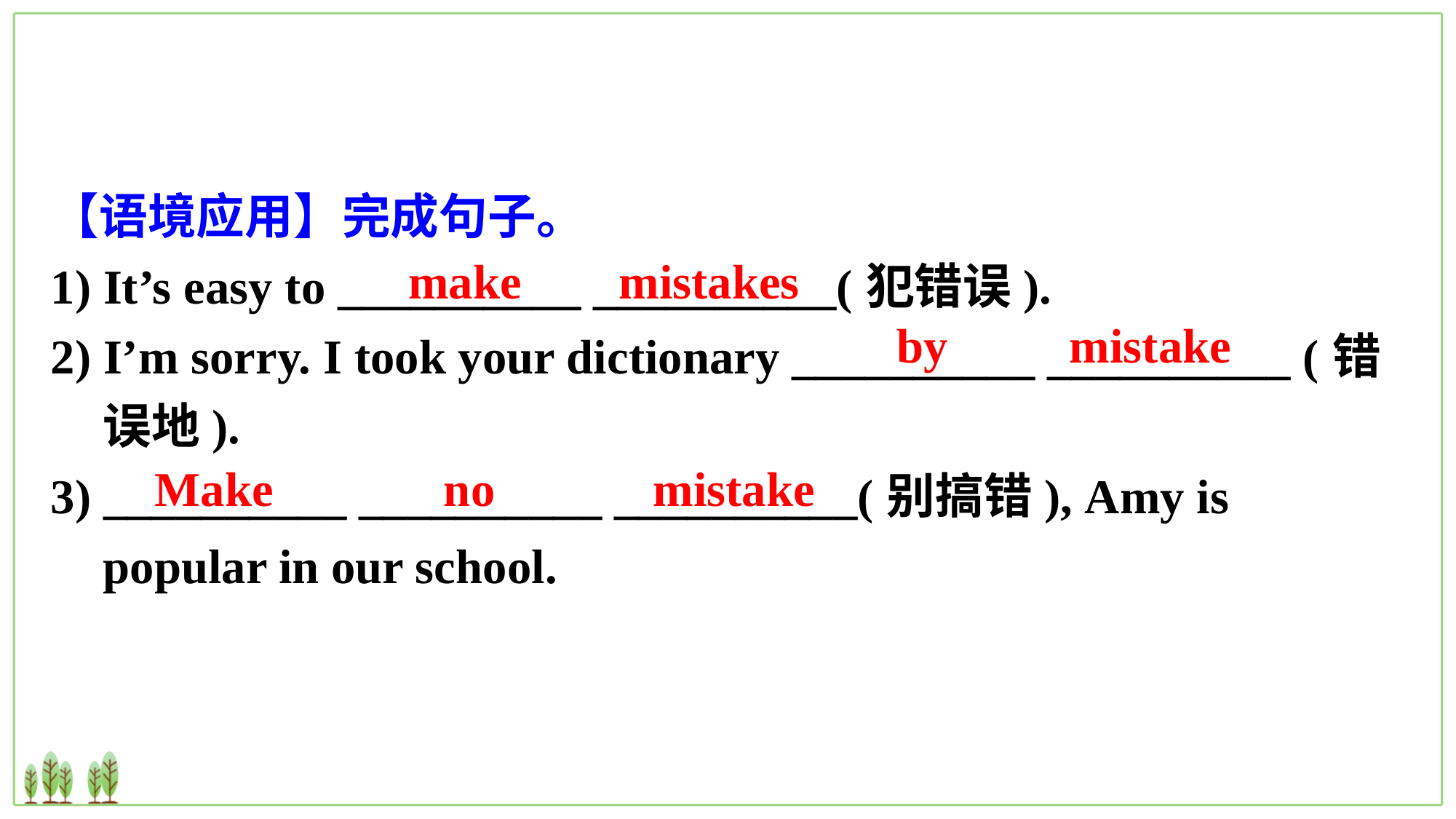

【语境应用】完成句子。
1) It’s easy to __________ __________(犯错误).
2) I’m sorry. I took your dictionary __________ __________ (错误地).
3) __________ __________ __________(别搞错), Amy is popular in our school.
 make        mistakes
   by          mistake
Make              no             mistake